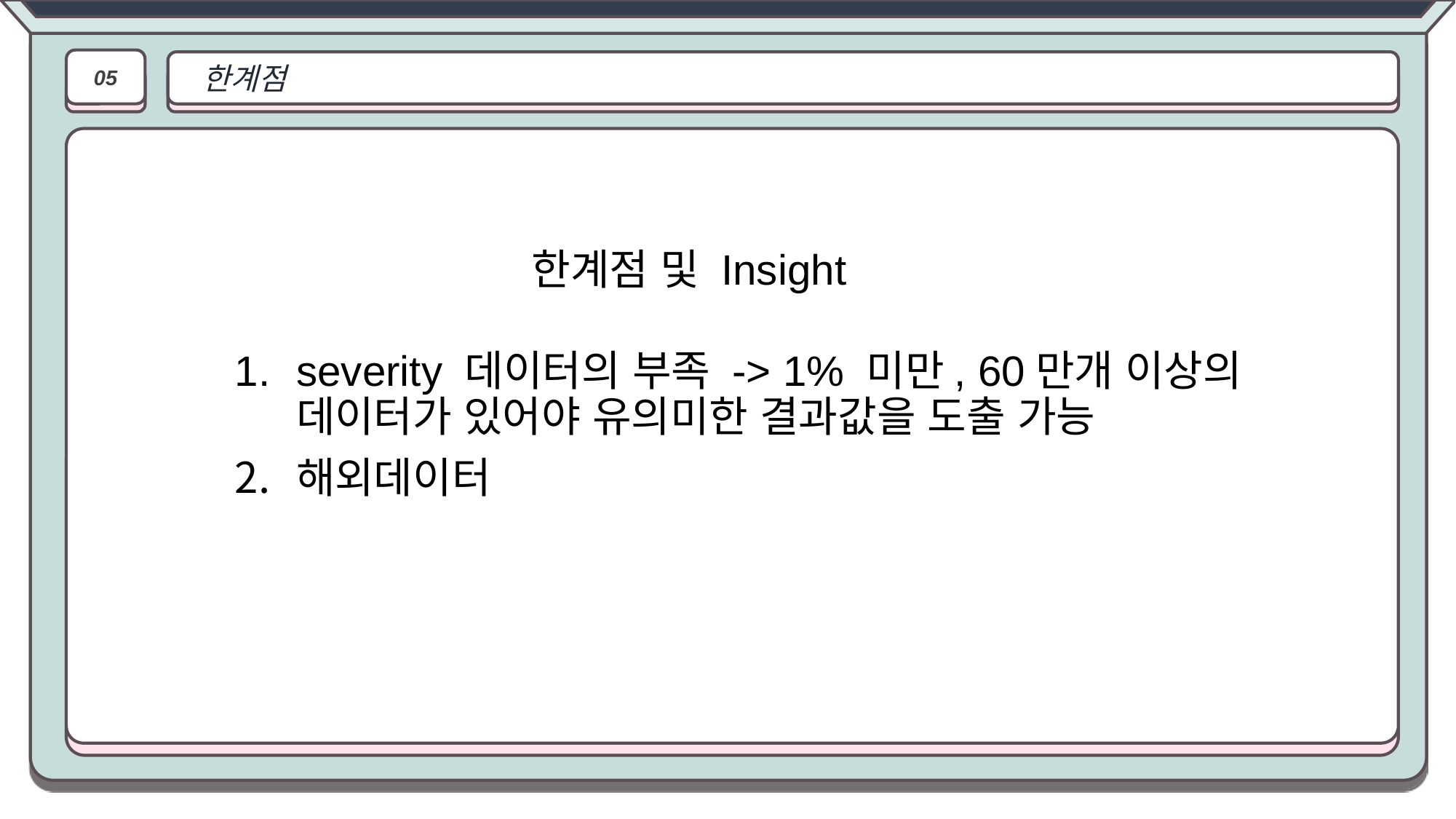

05

한계점

한계점 및 Insight
severity 데이터의 부족 -> 1% 미만, 60만개 이상의 데이터가 있어야 유의미한 결과값을 도출 가능
해외데이터